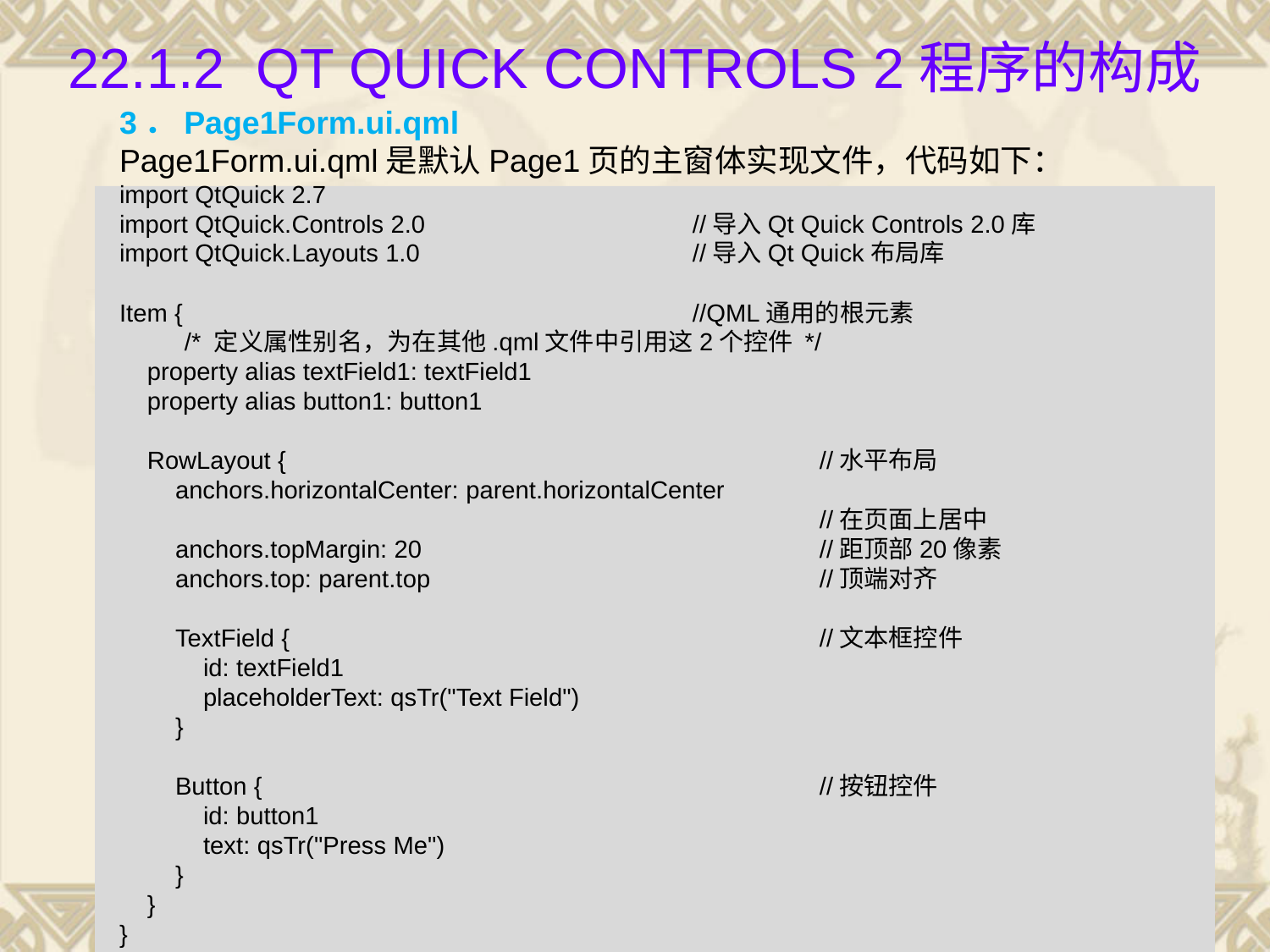

# 22.1.2  Qt Quick Controls 2程序的构成
3．Page1Form.ui.qml
Page1Form.ui.qml是默认Page1页的主窗体实现文件，代码如下：
import QtQuick 2.7
import QtQuick.Controls 2.0			//导入Qt Quick Controls 2.0库
import QtQuick.Layouts 1.0			//导入Qt Quick布局库

Item {					//QML通用的根元素
	/* 定义属性别名，为在其他.qml文件中引用这2个控件 */
    property alias textField1: textField1
    property alias button1: button1

    RowLayout {					//水平布局
        anchors.horizontalCenter: parent.horizontalCenter
						//在页面上居中
        anchors.topMargin: 20				//距顶部20像素
        anchors.top: parent.top				//顶端对齐

        TextField {					//文本框控件
            id: textField1
            placeholderText: qsTr("Text Field")
        }

        Button {					//按钮控件
            id: button1
            text: qsTr("Press Me")
        }
    }
}